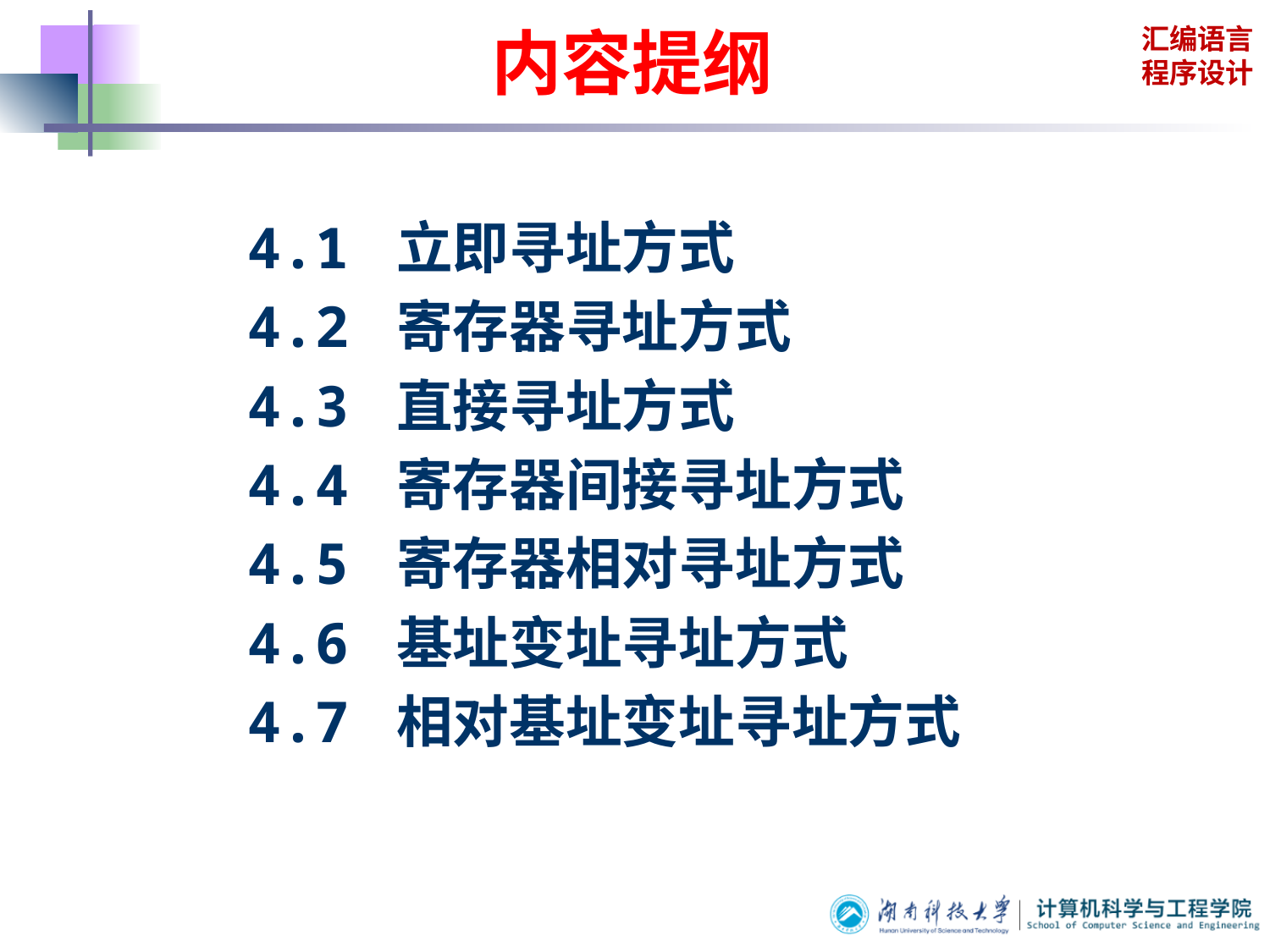

内容提纲
4.1 立即寻址方式
4.2 寄存器寻址方式
4.3 直接寻址方式
4.4 寄存器间接寻址方式
4.5 寄存器相对寻址方式
4.6 基址变址寻址方式
4.7 相对基址变址寻址方式